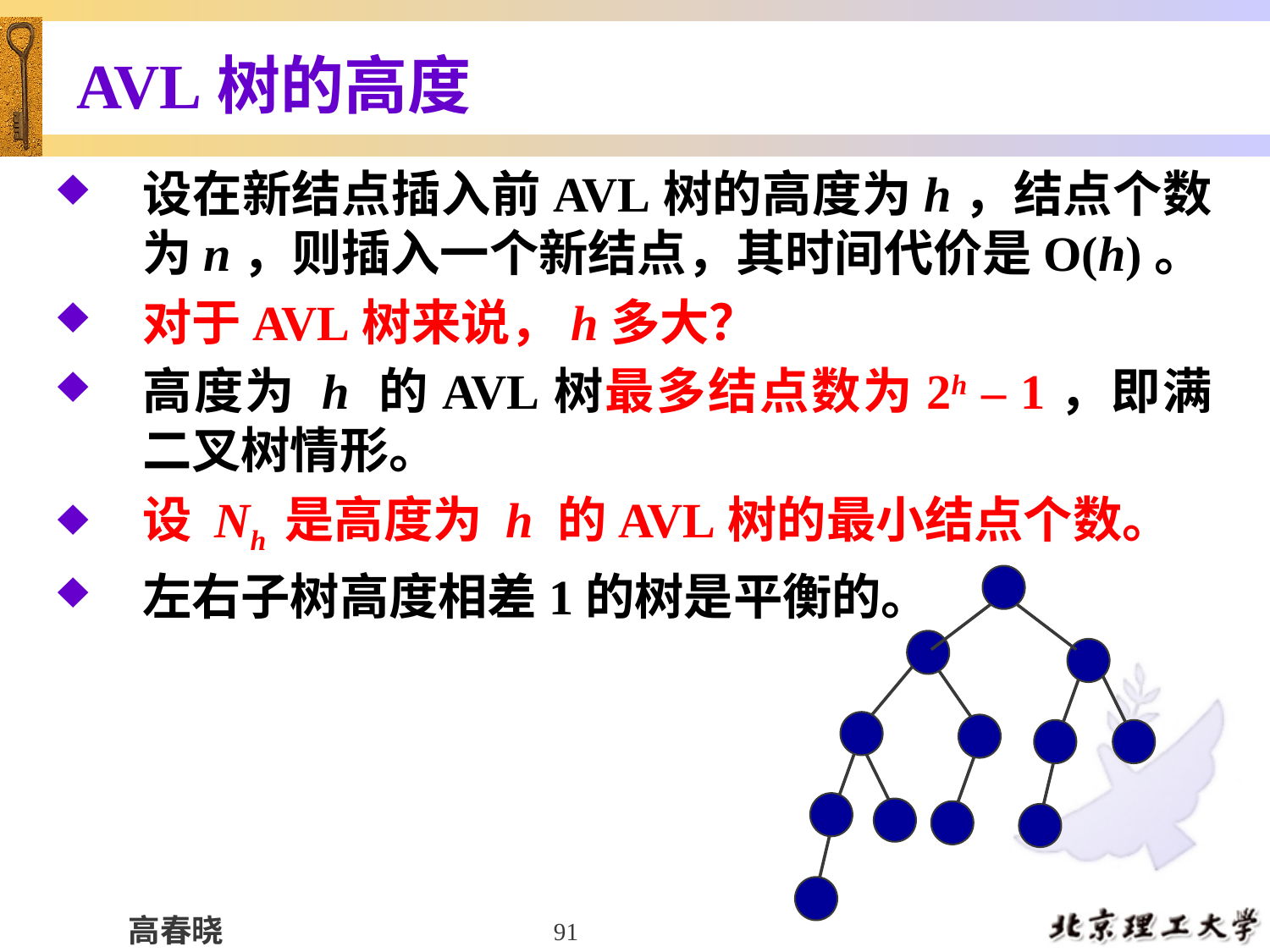

# AVL树的高度
设在新结点插入前AVL树的高度为h，结点个数为n，则插入一个新结点，其时间代价是O(h)。
对于AVL树来说，h多大？
高度为 h 的AVL树最多结点数为2h – 1，即满二叉树情形。
设 Nh 是高度为 h 的AVL树的最小结点个数。
左右子树高度相差1的树是平衡的。

91